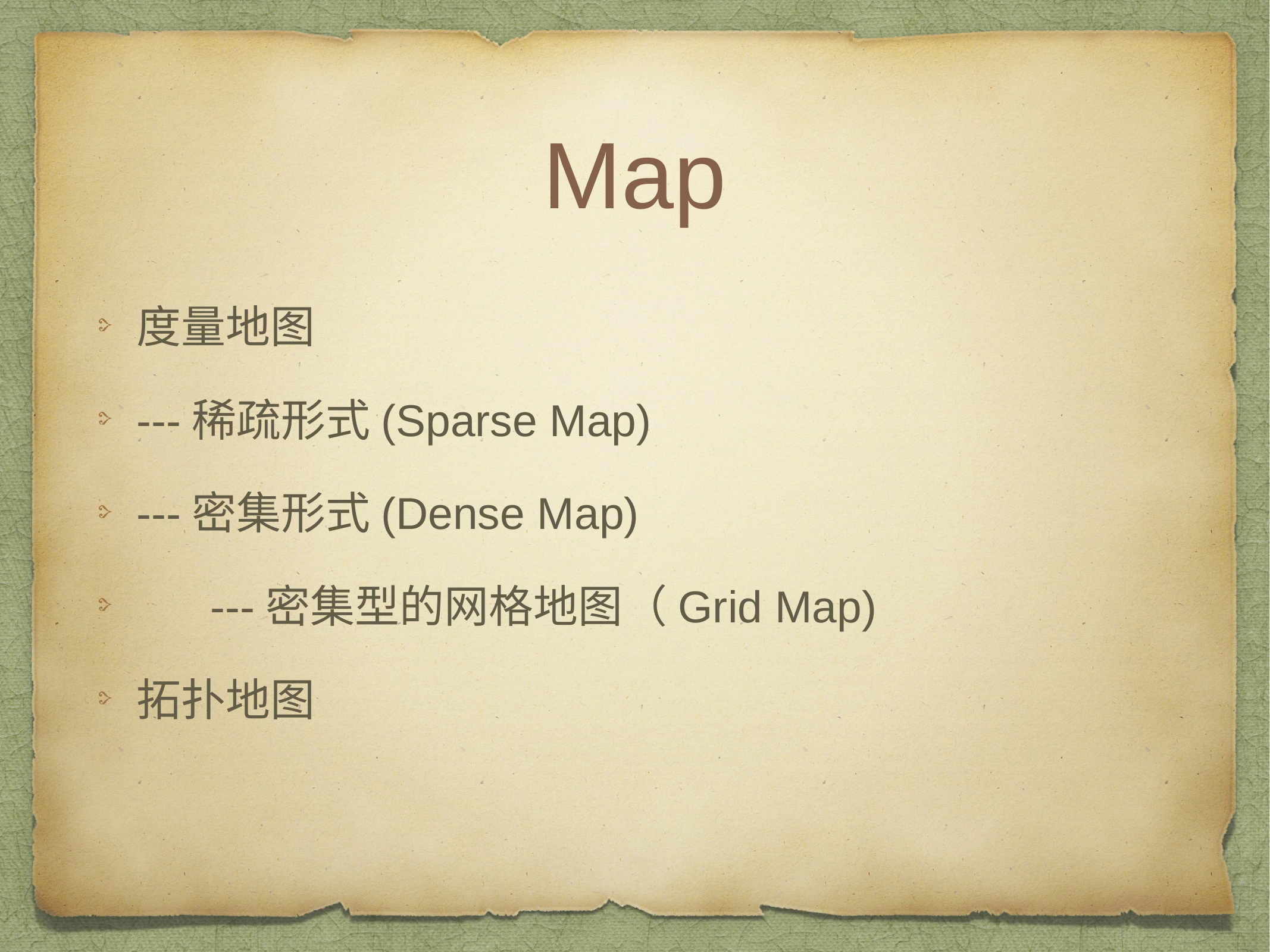

# Map
度量地图
---稀疏形式(Sparse Map)
---密集形式(Dense Map)
      ---密集型的网格地图（Grid Map)
拓扑地图